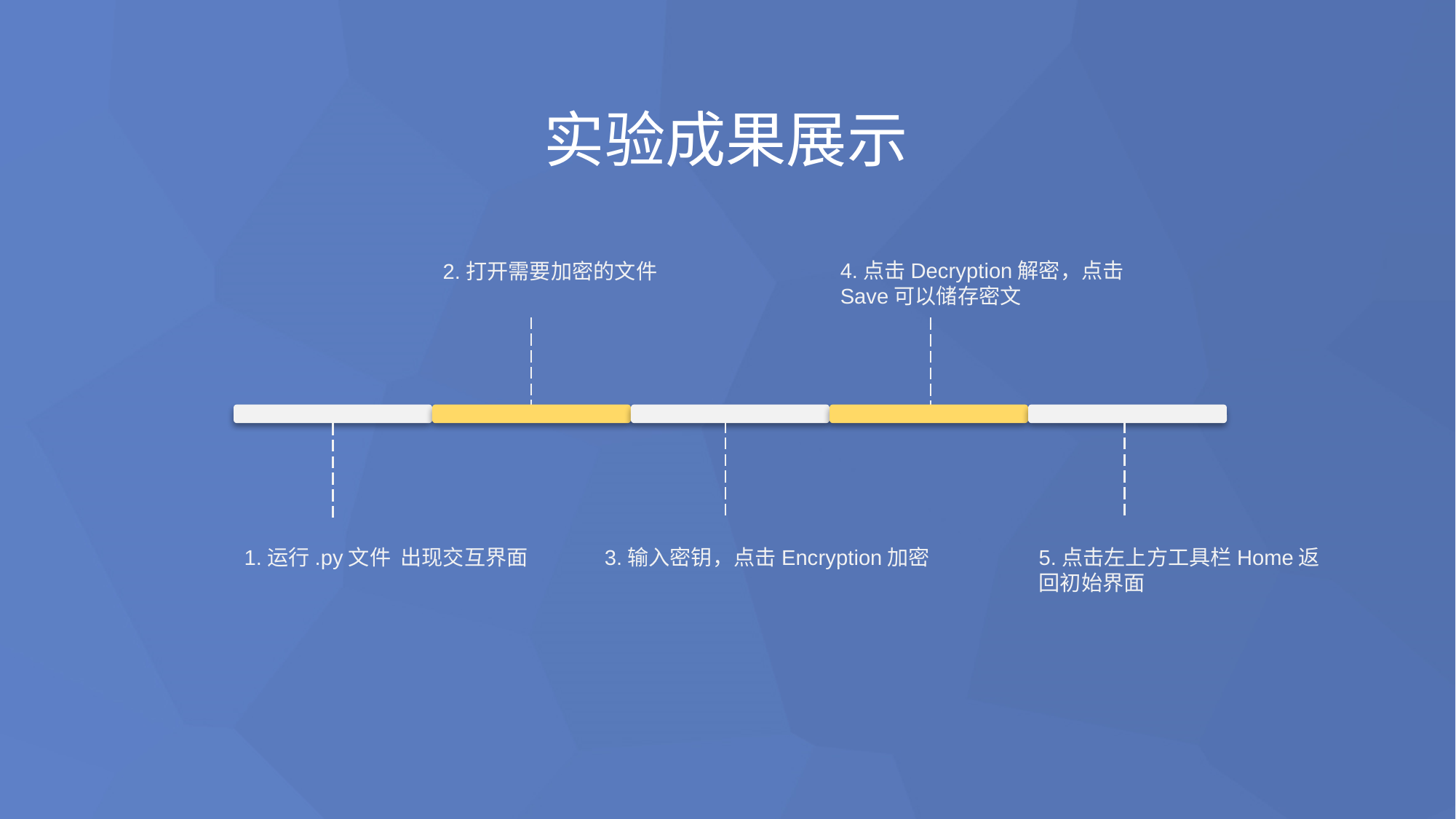

实验成果展示
4.点击Decryption解密，点击Save可以储存密文
2.打开需要加密的文件

1.运行.py文件  出现交互界面
5.点击左上方工具栏Home返回初始界面
3.输入密钥，点击Encryption加密